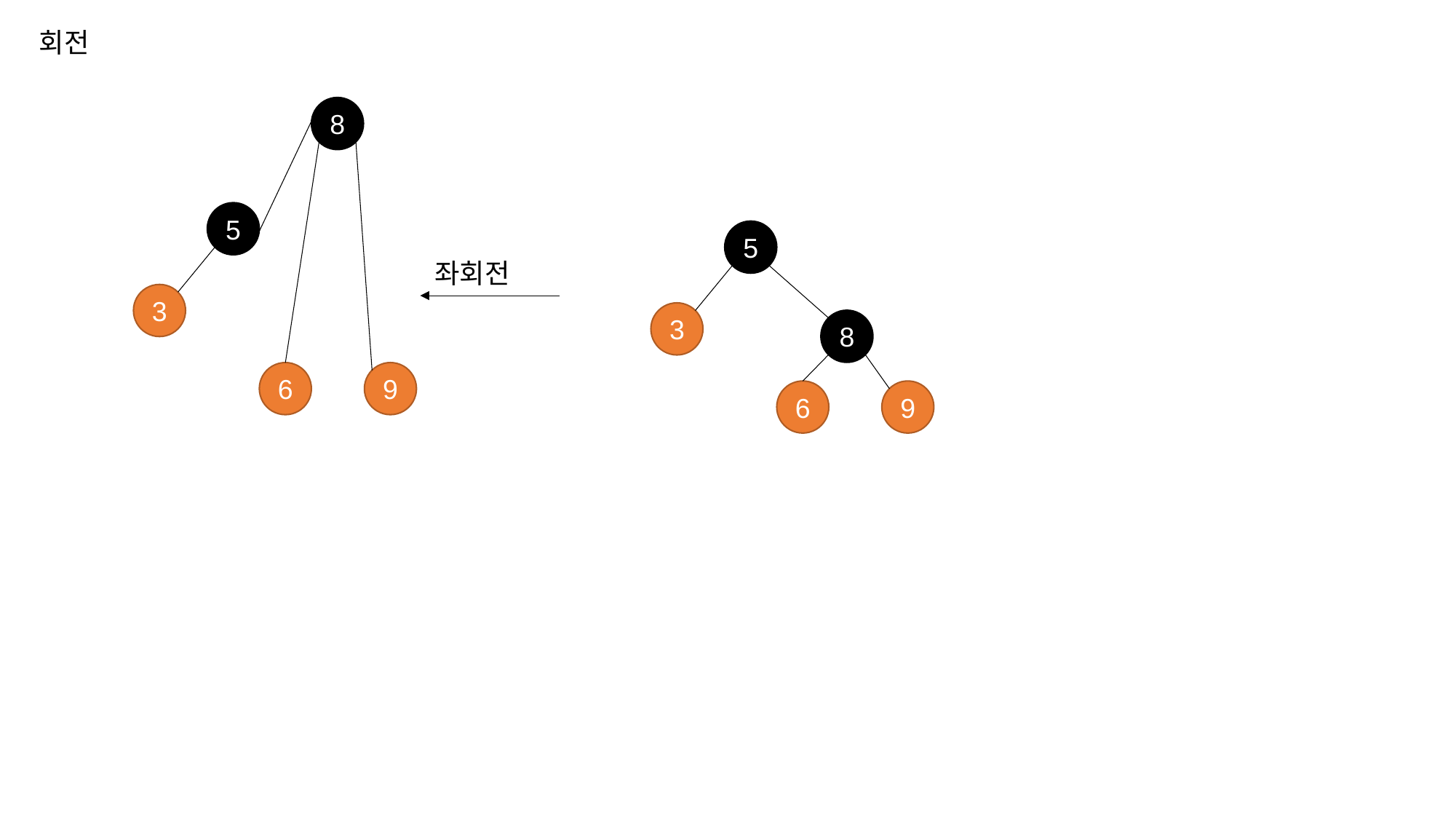

회전
8
5
5
좌회전
3
3
8
6
9
6
9